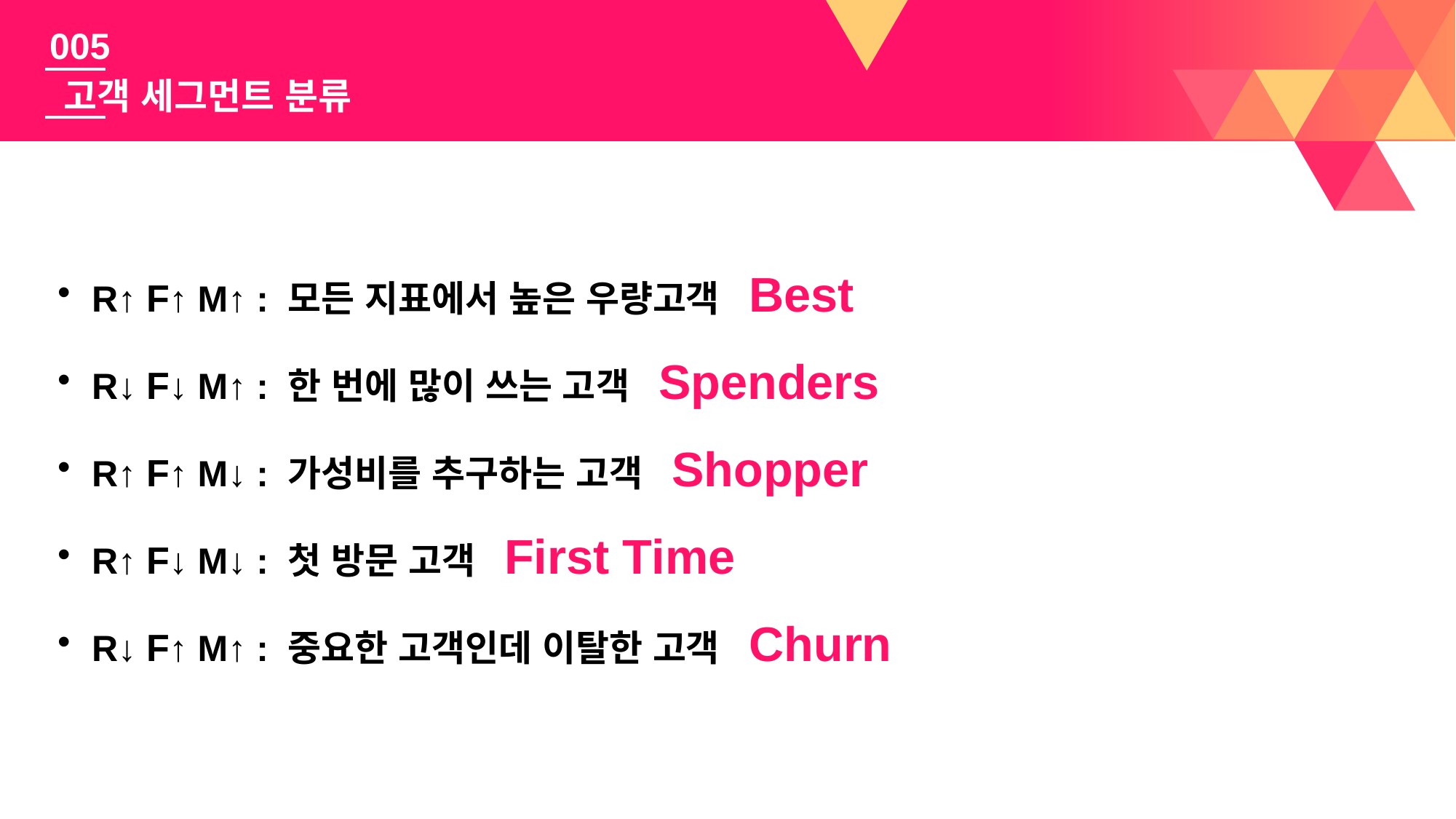

005
고객 세그먼트 분류
R↑ F↑ M↑ : 모든 지표에서 높은 우량고객  Best
R↓ F↓ M↑ : 한 번에 많이 쓰는 고객  Spenders
R↑ F↑ M↓ : 가성비를 추구하는 고객  Shopper
R↑ F↓ M↓ : 첫 방문 고객  First Time
R↓ F↑ M↑ : 중요한 고객인데 이탈한 고객  Churn